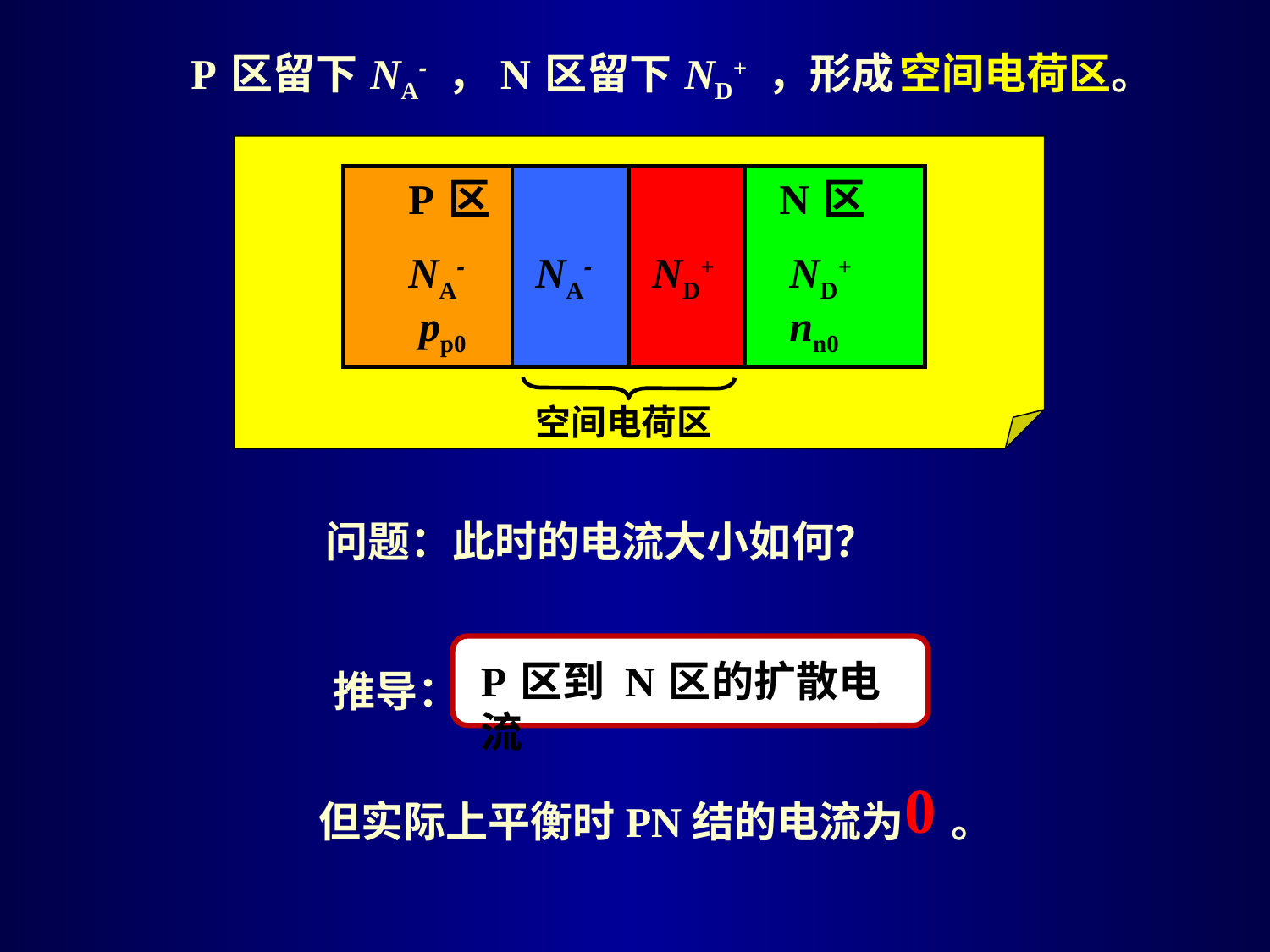

P 区留下 NA- ，N 区留下 ND+ ，形成 空间电荷区。

P 区

N 区
NA-
NA-
ND+
ND+

pp0
nn0
空间电荷区
问题：此时的电流大小如何？

P 区到 N 区的扩散电流
推导：
0
但实际上平衡时PN结的电流为     。